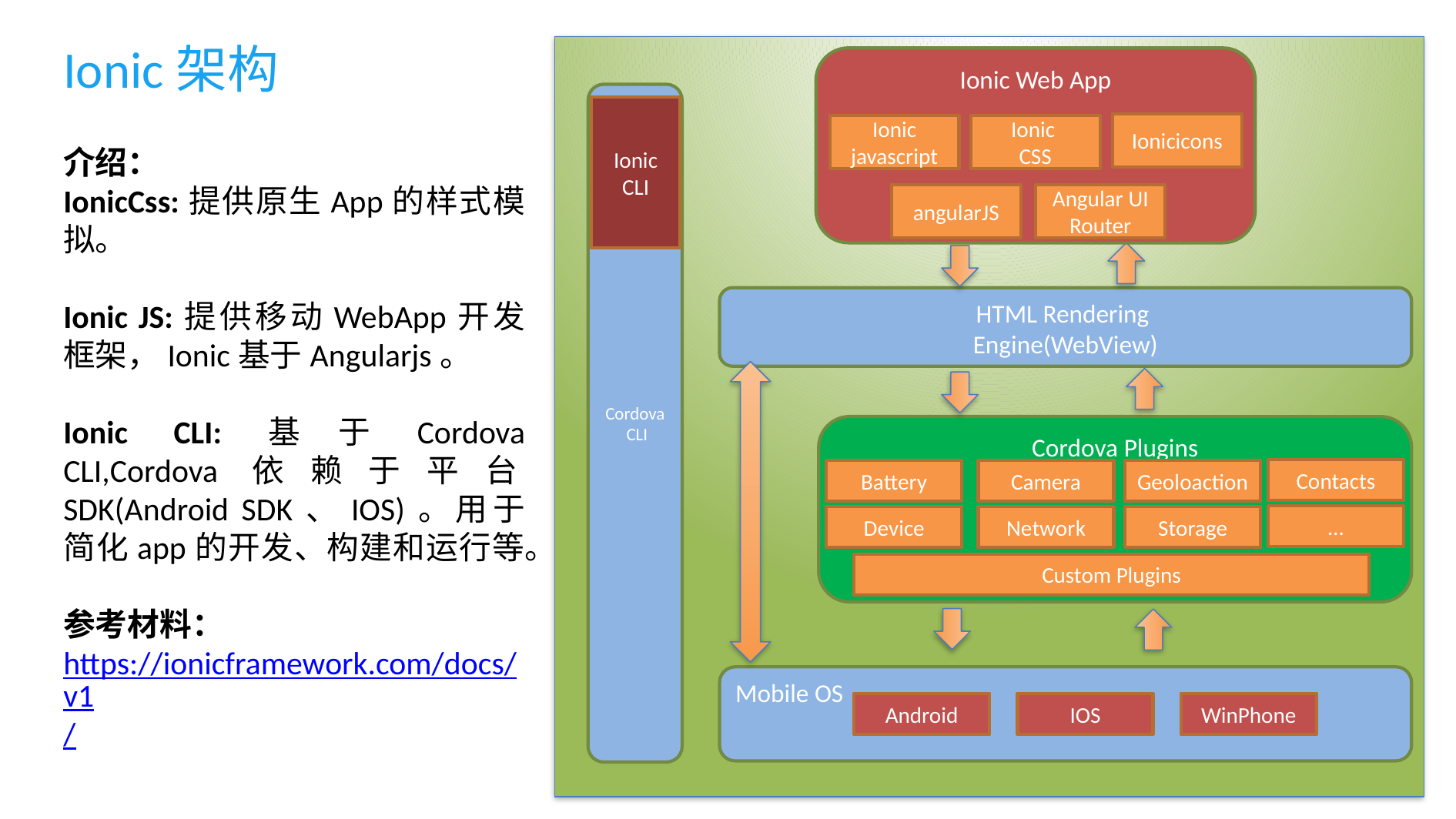

# Ionic架构

Cordova
 CLI

HTML Rendering
Engine(WebView)

Cordova Plugins
Contacts
Geoloaction
Camera
Battery
…
Storage
Network
Device
Custom Plugins
Mobile OS
IOS
WinPhone
Android

Ionic Web App
Ionicicons
Ionic
CSS
Ionic javascript
angularJS
Angular UI
Router
Ionic CLI
介绍：
IonicCss:提供原生App的样式模拟。

Ionic JS:提供移动WebApp开发框架，Ionic基于Angularjs。

Ionic CLI:基于Cordova CLI,Cordova依赖于平台SDK(Android SDK、IOS)。用于简化app的开发、构建和运行等。

参考材料：
https://ionicframework.com/docs/v1/